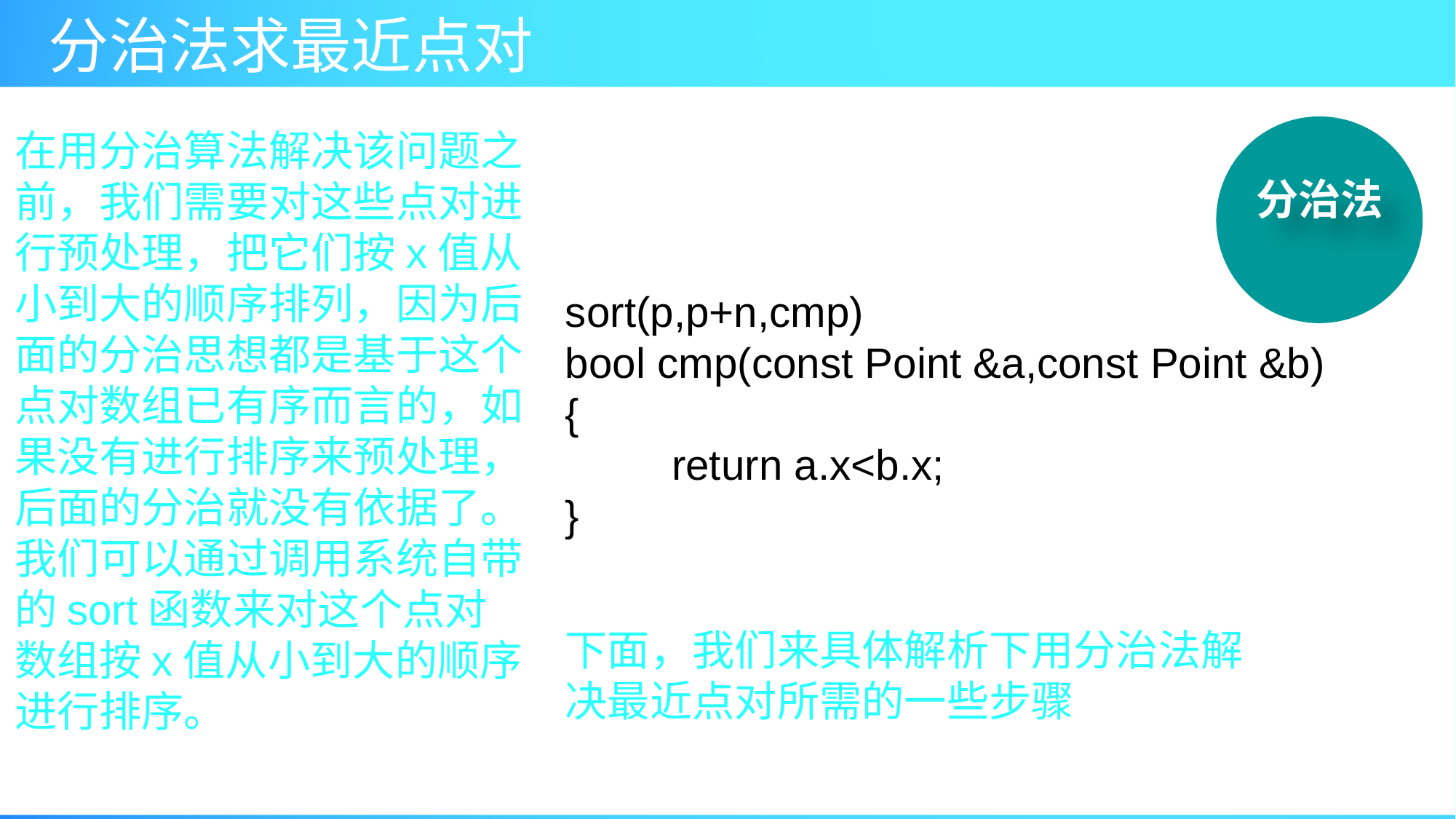

在用分治算法解决该问题之前，我们需要对这些点对进行预处理，把它们按x值从小到大的顺序排列，因为后面的分治思想都是基于这个点对数组已有序而言的，如果没有进行排序来预处理，后面的分治就没有依据了。我们可以通过调用系统自带的sort函数来对这个点对数组按x值从小到大的顺序进行排序。

分治法
sort(p,p+n,cmp)
bool cmp(const Point &a,const Point &b)
{
         return a.x<b.x;
}
下面，我们来具体解析下用分治法解决最近点对所需的一些步骤